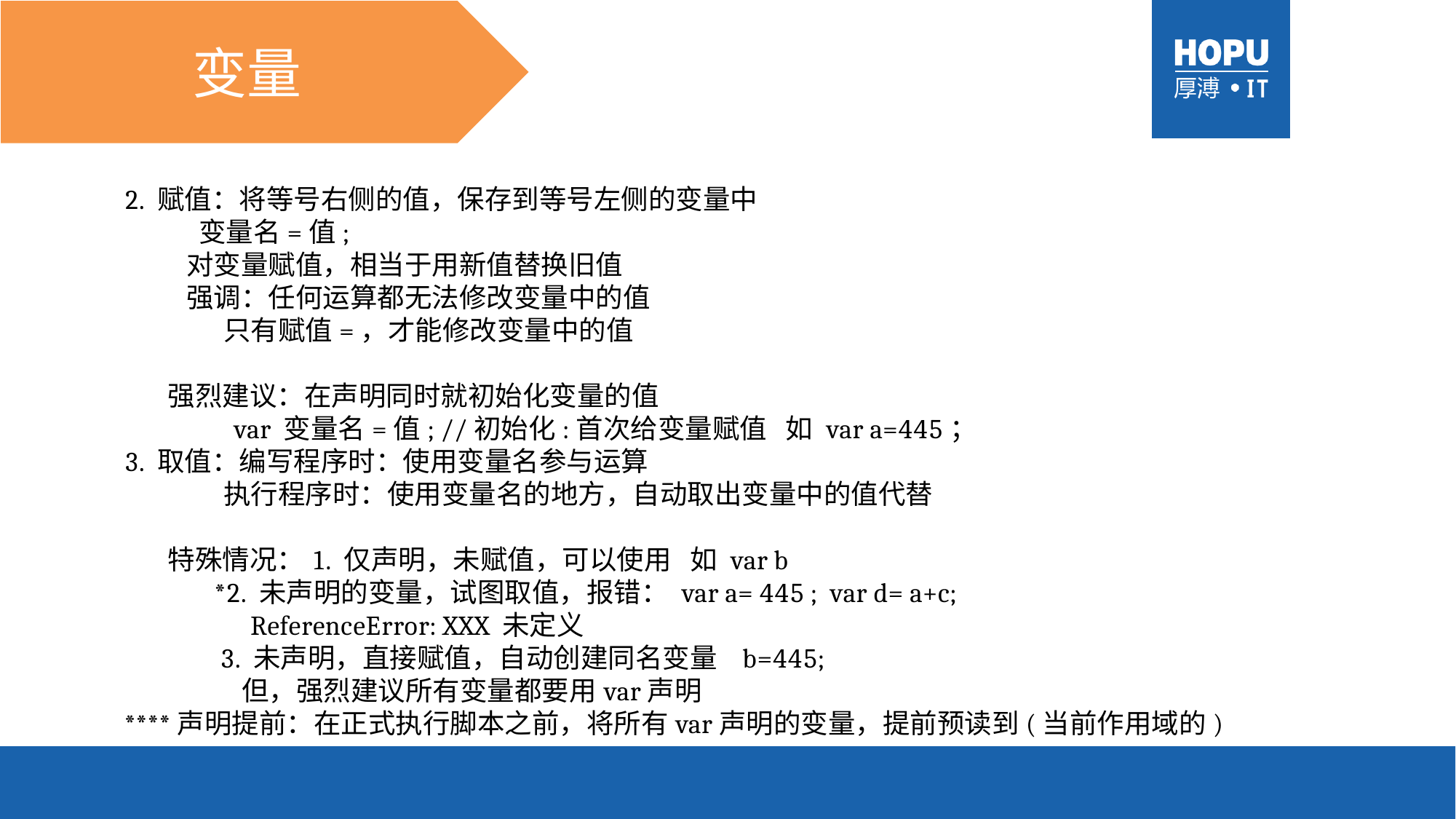

变量

2. 赋值：将等号右侧的值，保存到等号左侧的变量中
           变量名=值;
         对变量赋值，相当于用新值替换旧值
         强调：任何运算都无法修改变量中的值
               只有赋值=，才能修改变量中的值

      强烈建议：在声明同时就初始化变量的值
	var 变量名=值; //初始化:首次给变量赋值   如 var a=445；
3. 取值：编写程序时：使用变量名参与运算
               执行程序时：使用变量名的地方，自动取出变量中的值代替

      特殊情况：1. 仅声明，未赋值，可以使用   如 var b
               *2. 未声明的变量，试图取值，报错： var a= 445 ;  var d= a+c;
                     ReferenceError: XXX 未定义
                3. 未声明，直接赋值，自动创建同名变量   b=445;
                  但，强烈建议所有变量都要用var声明
****声明提前：在正式执行脚本之前，将所有var声明的变量，提前预读到(当前作用域的)